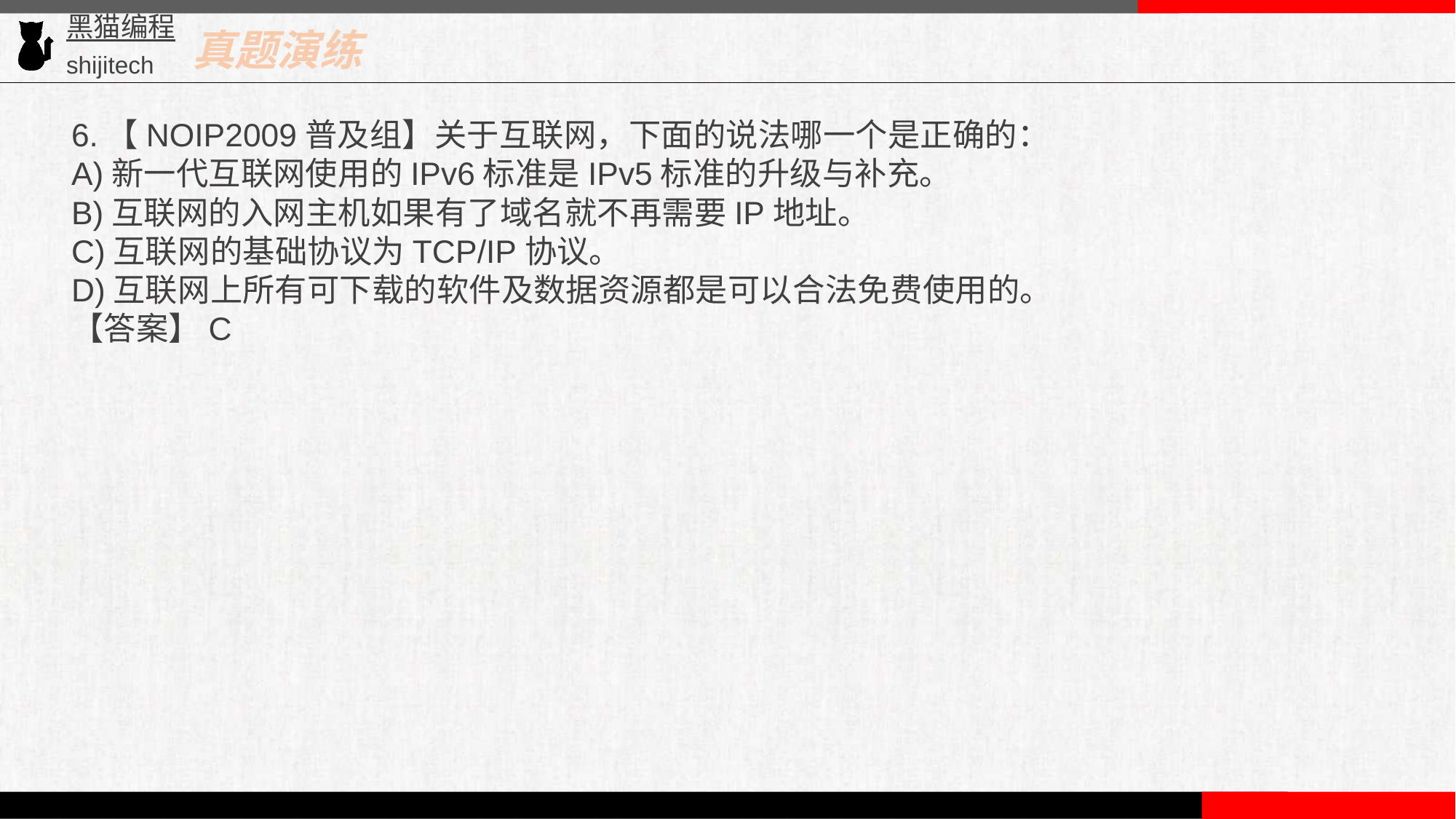

真题演练
6.【NOIP2009普及组】关于互联网，下面的说法哪一个是正确的：
A)新一代互联网使用的IPv6标准是IPv5标准的升级与补充。
B)互联网的入网主机如果有了域名就不再需要IP地址。
C)互联网的基础协议为TCP/IP协议。
D)互联网上所有可下载的软件及数据资源都是可以合法免费使用的。
【答案】C